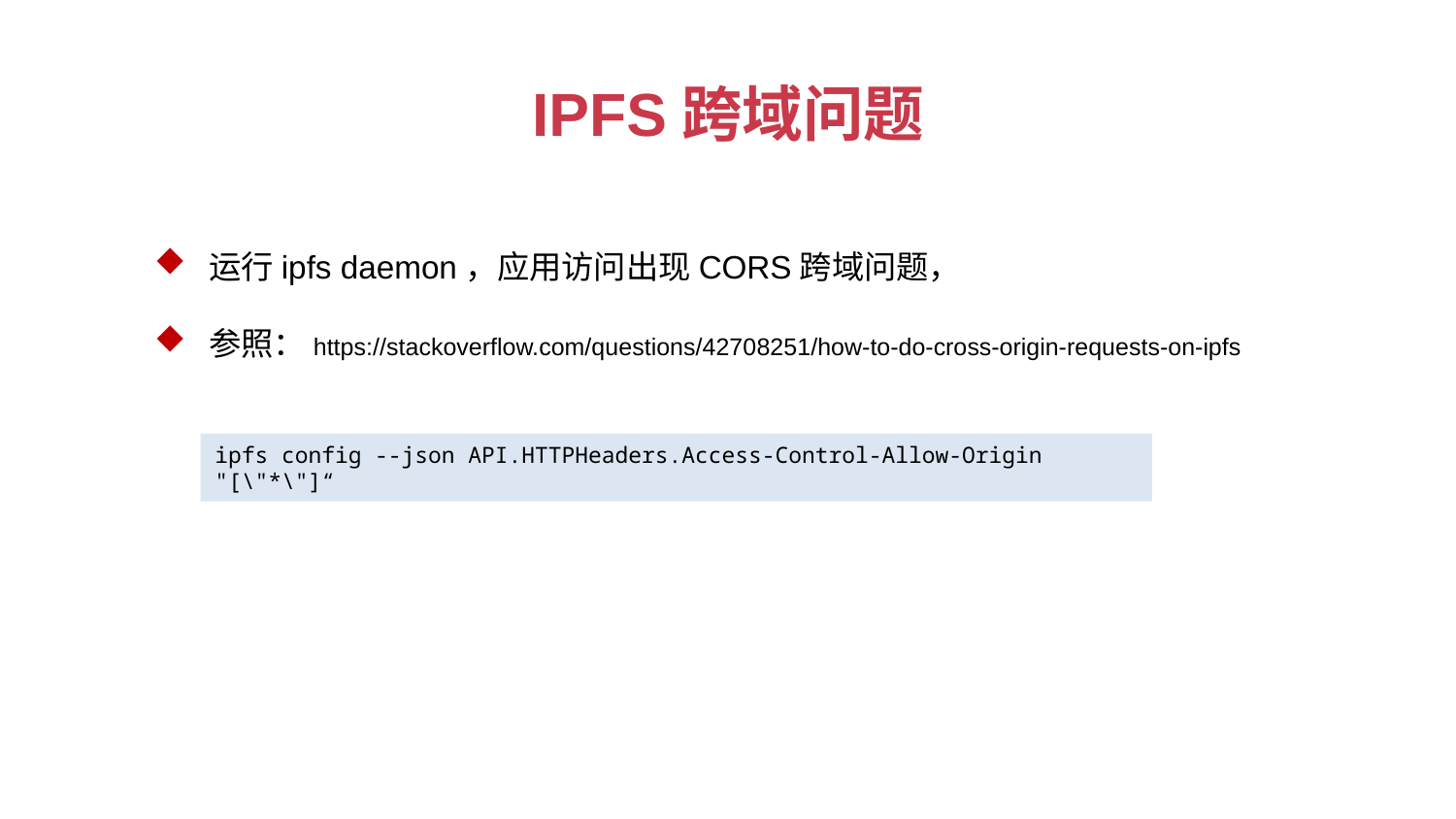

IPFS跨域问题
运行ipfs daemon，应用访问出现CORS跨域问题，
参照：https://stackoverflow.com/questions/42708251/how-to-do-cross-origin-requests-on-ipfs

ipfs config --json API.HTTPHeaders.Access-Control-Allow-Origin "[\"*\"]“